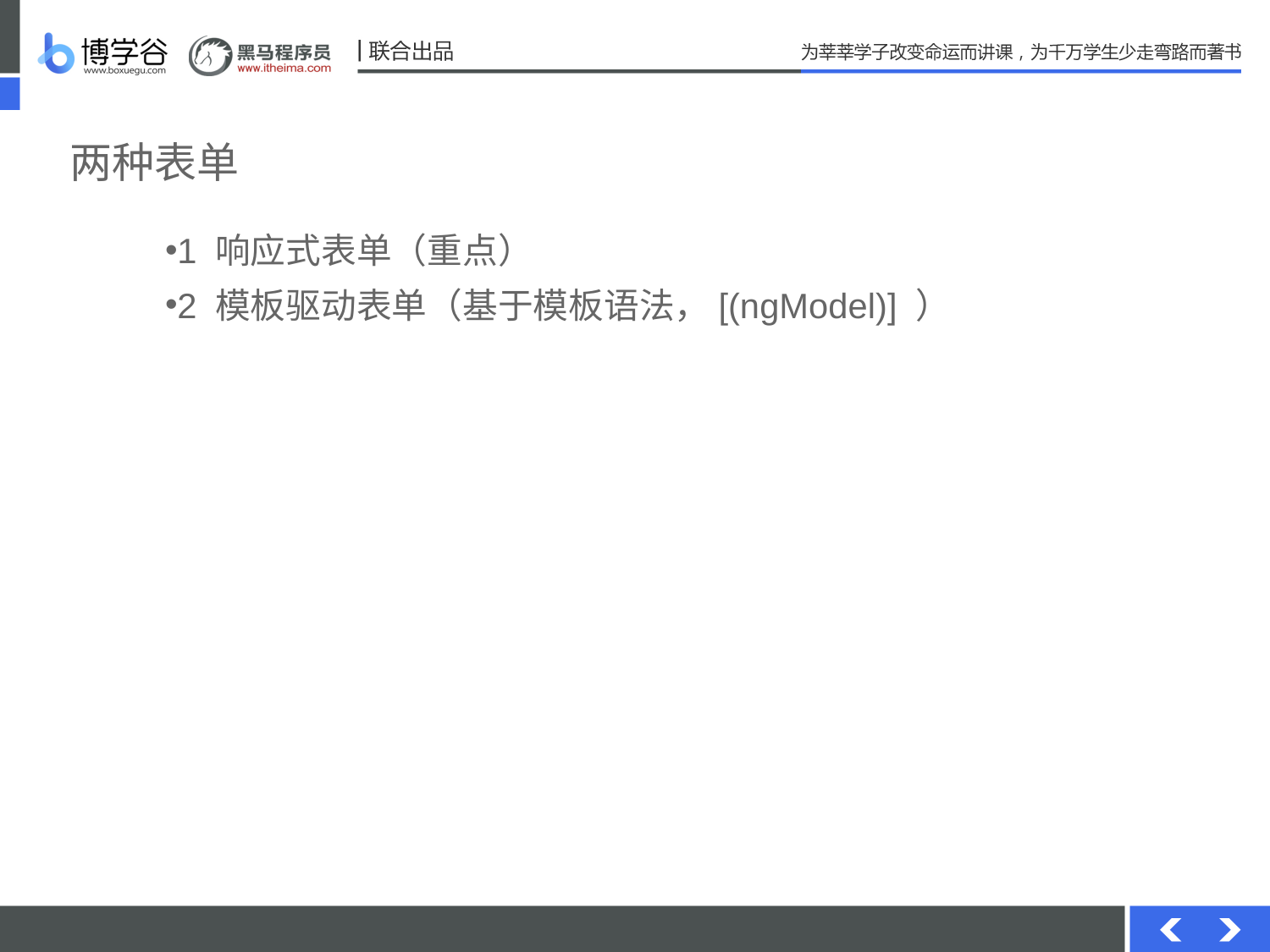

# 两种表单
1 响应式表单（重点）
2 模板驱动表单（基于模板语法，[(ngModel)] ）